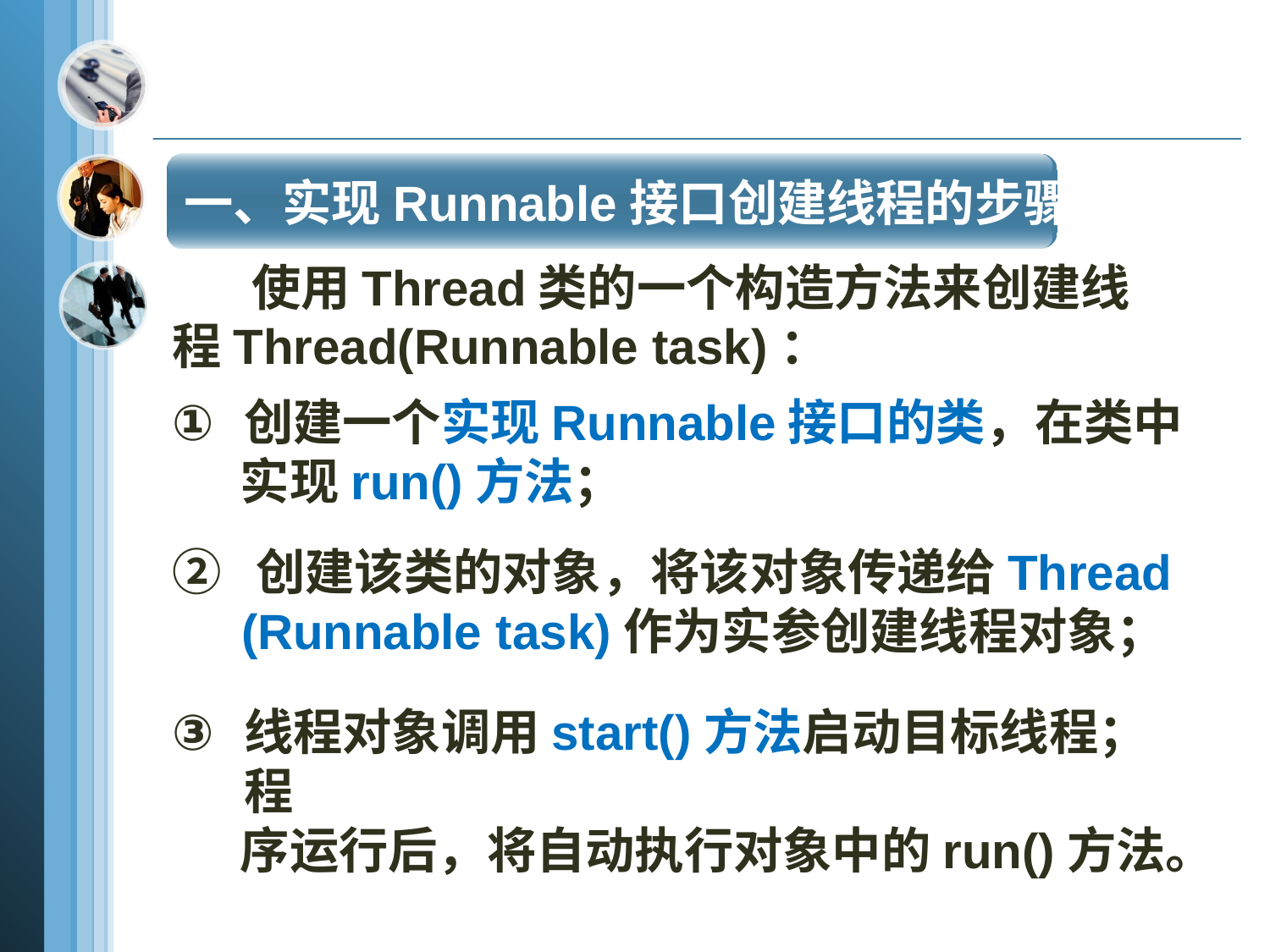

一、实现Runnable接口创建线程的步骤

      使用Thread类的一个构造方法来创建线程Thread(Runnable task)：
创建一个实现Runnable接口的类，在类中
     实现run()方法；
②  创建该类的对象，将该对象传递给Thread
     (Runnable task)作为实参创建线程对象；
线程对象调用start()方法启动目标线程；程
     序运行后，将自动执行对象中的run()方法。